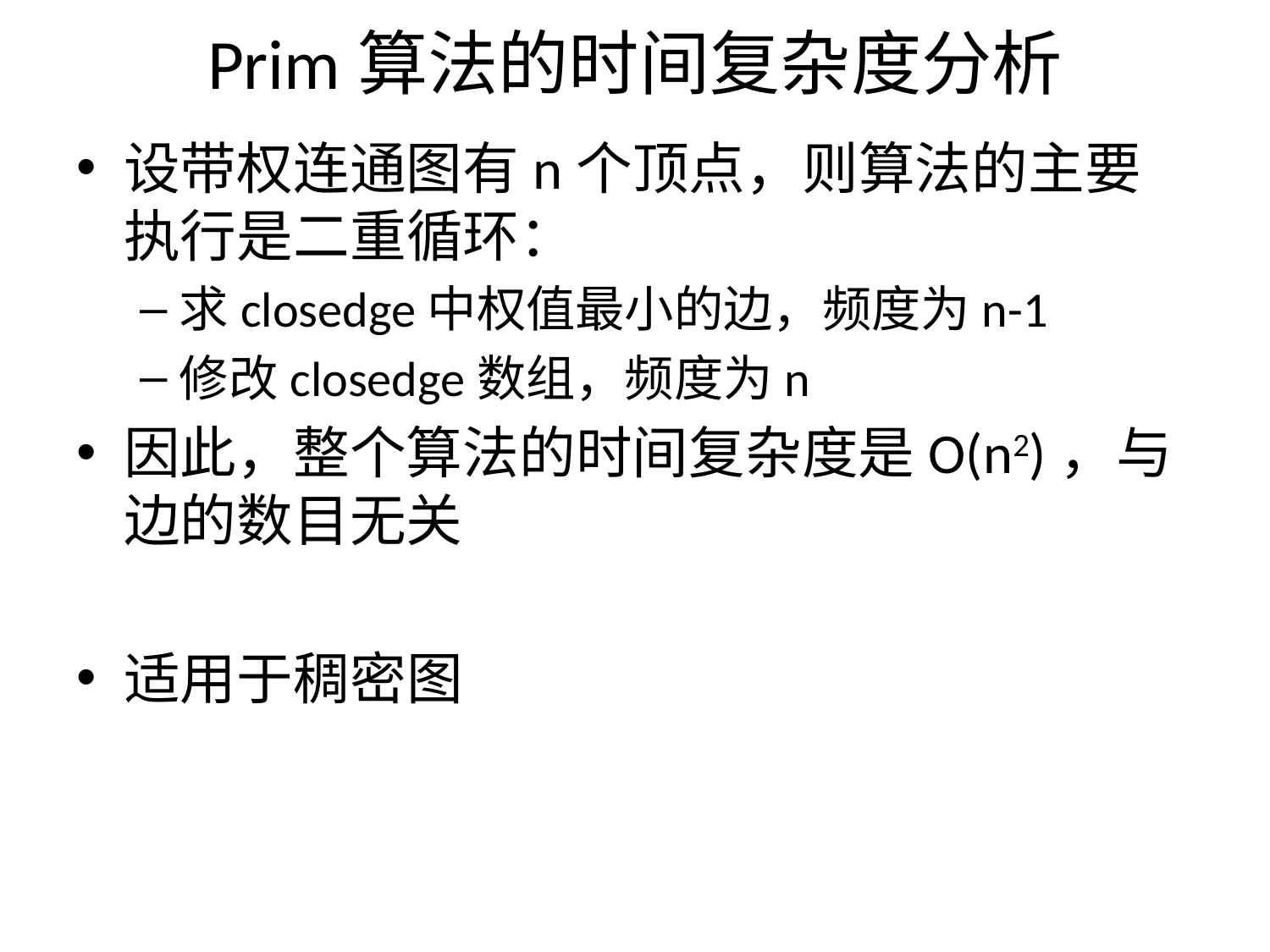

# Prim算法的时间复杂度分析
设带权连通图有n个顶点，则算法的主要执行是二重循环：
求closedge中权值最小的边，频度为n-1
修改closedge数组，频度为n
因此，整个算法的时间复杂度是O(n2)，与边的数目无关

适用于稠密图